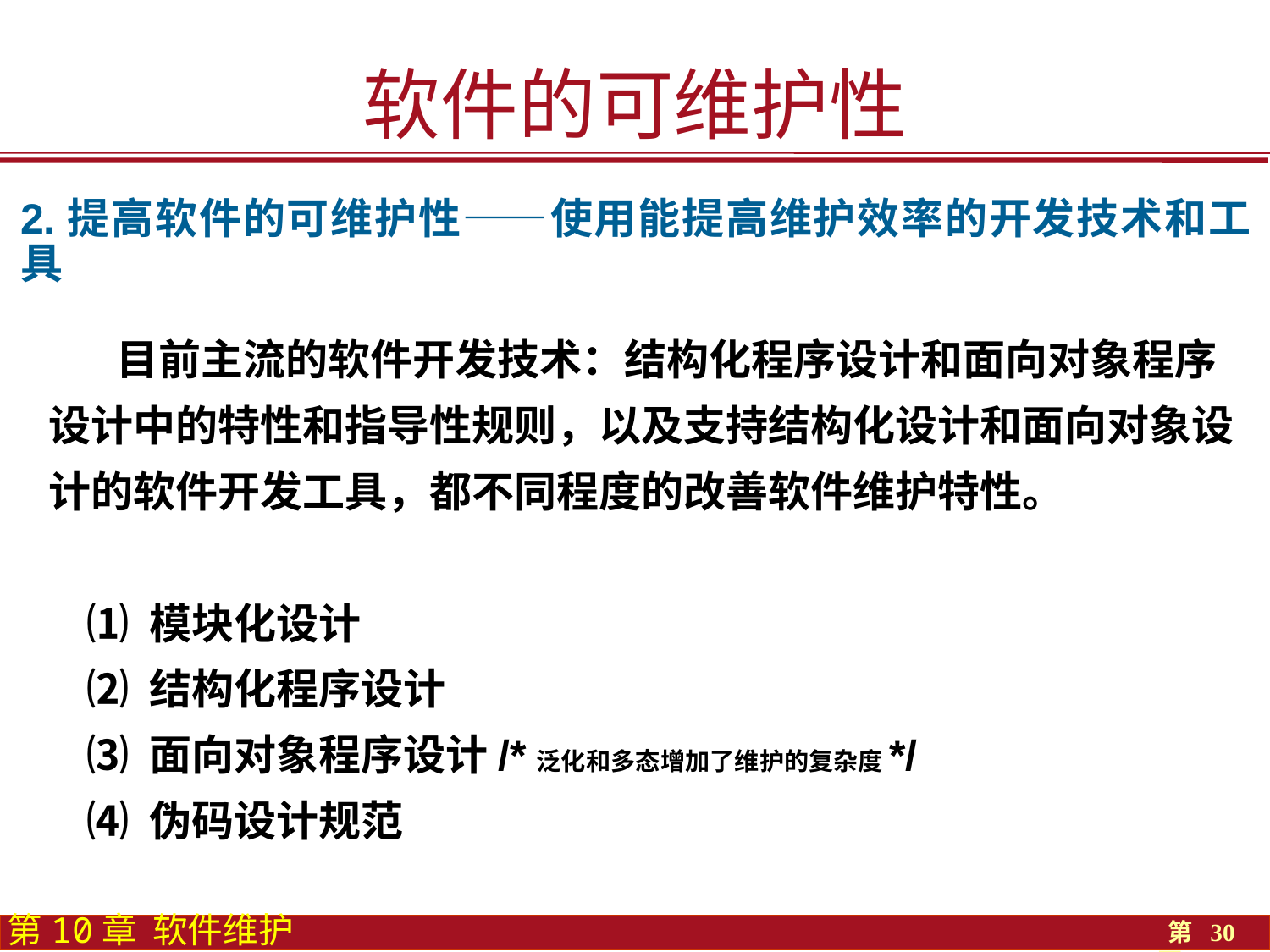

软件的可维护性
2.提高软件的可维护性——使用能提高维护效率的开发技术和工具
  目前主流的软件开发技术：结构化程序设计和面向对象程序设计中的特性和指导性规则，以及支持结构化设计和面向对象设计的软件开发工具，都不同程度的改善软件维护特性。

⑴ 模块化设计
⑵ 结构化程序设计
⑶ 面向对象程序设计/*泛化和多态增加了维护的复杂度*/
⑷ 伪码设计规范